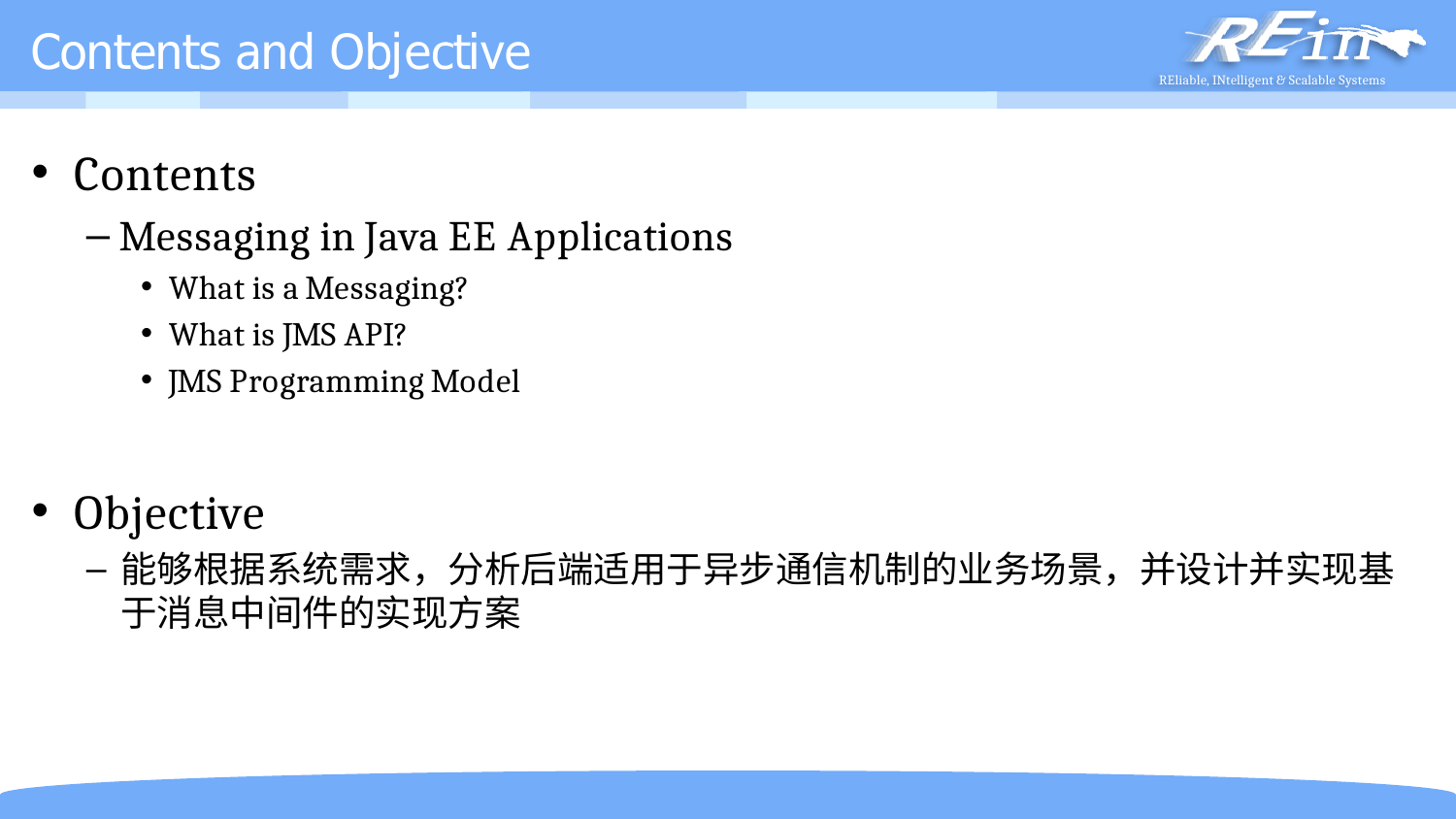

# Contents and Objective
Contents
Messaging in Java EE Applications
What is a Messaging?
What is JMS API?
JMS Programming Model

Objective
能够根据系统需求，分析后端适用于异步通信机制的业务场景，并设计并实现基于消息中间件的实现方案

2